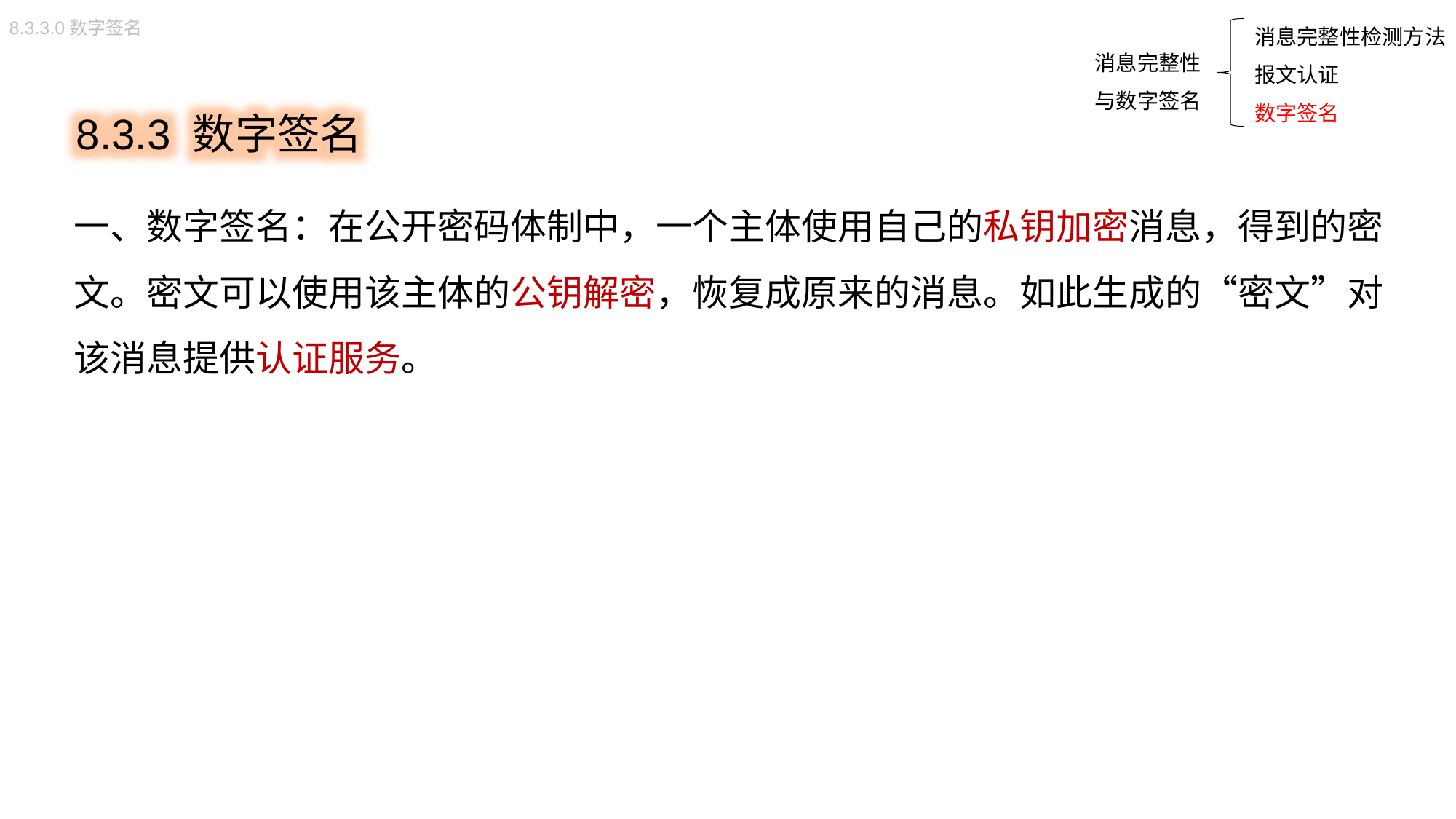

消息完整性检测方法
报文认证
数字签名
8.3.3.0数字签名

消息完整性
与数字签名
8.3.3 数字签名
一、数字签名：在公开密码体制中，一个主体使用自己的私钥加密消息，得到的密文。密文可以使用该主体的公钥解密，恢复成原来的消息。如此生成的“密文”对该消息提供认证服务。